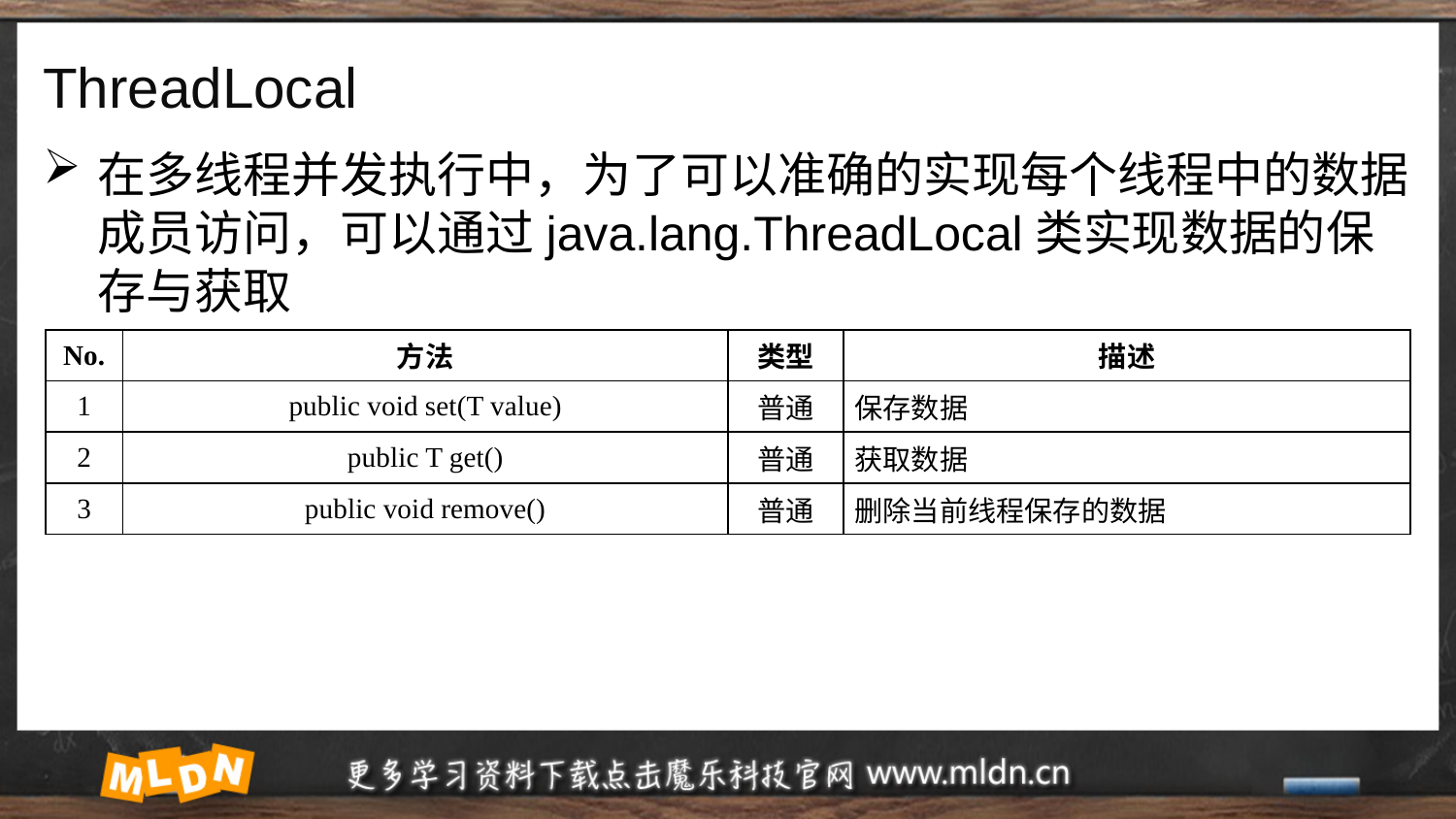

# ThreadLocal
在多线程并发执行中，为了可以准确的实现每个线程中的数据成员访问，可以通过java.lang.ThreadLocal类实现数据的保存与获取
| No. | 方法 | 类型 | 描述 |
| --- | --- | --- | --- |
| 1 | public void set​(T value) | 普通 | 保存数据 |
| 2 | public T get() | 普通 | 获取数据 |
| 3 | public void remove() | 普通 | 删除当前线程保存的数据 |